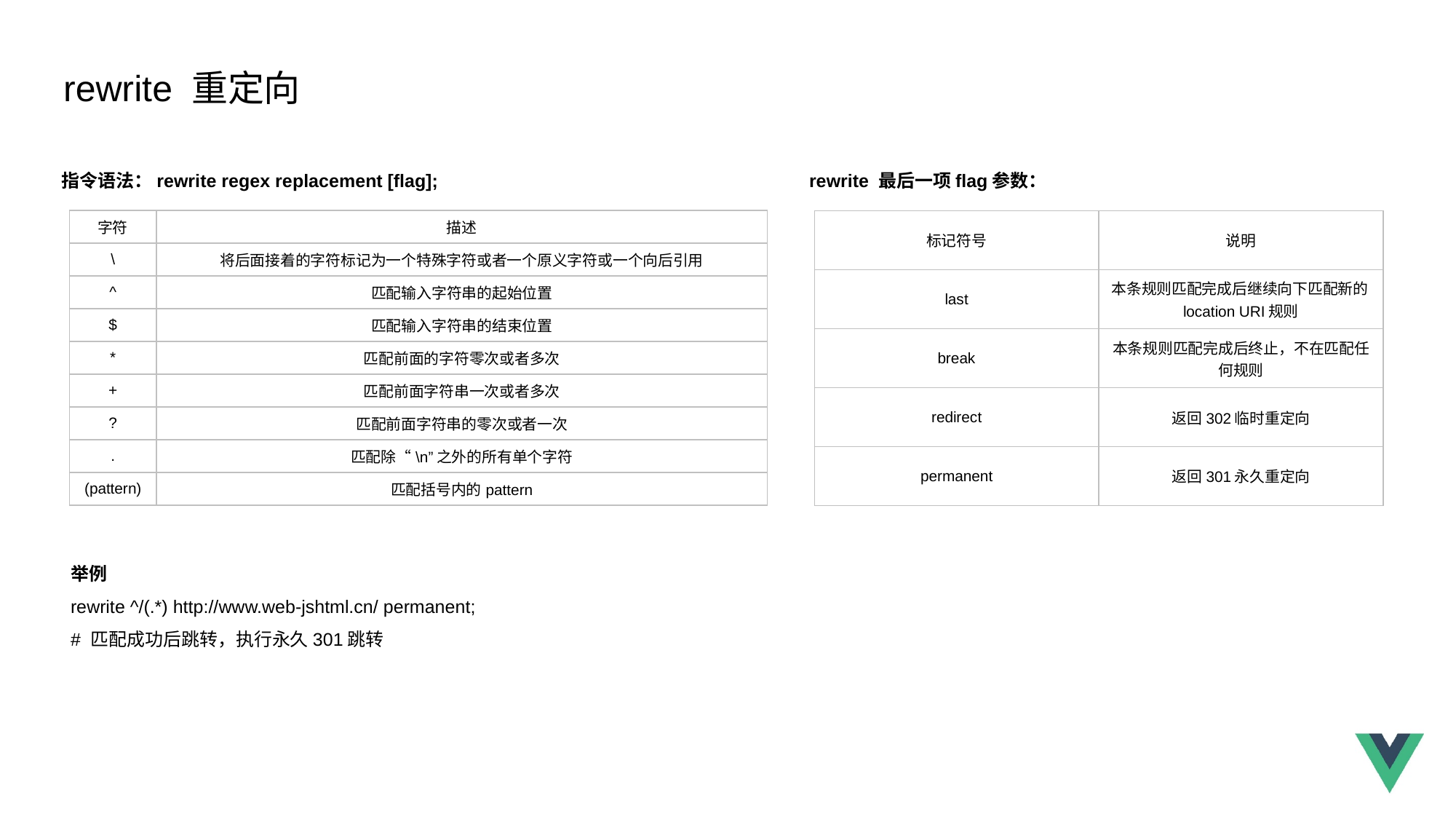

rewrite 重定向
指令语法：rewrite regex replacement [flag];
rewrite 最后一项flag参数：
| 字符 | 描述 |
| --- | --- |
| \ | 将后面接着的字符标记为一个特殊字符或者一个原义字符或一个向后引用 |
| ^ | 匹配输入字符串的起始位置 |
| $ | 匹配输入字符串的结束位置 |
| \* | 匹配前面的字符零次或者多次 |
| + | 匹配前面字符串一次或者多次 |
| ? | 匹配前面字符串的零次或者一次 |
| . | 匹配除“\n”之外的所有单个字符 |
| (pattern) | 匹配括号内的pattern |
| 标记符号 | 说明 |
| --- | --- |
| last | 本条规则匹配完成后继续向下匹配新的location URI规则 |
| break | 本条规则匹配完成后终止，不在匹配任何规则 |
| redirect | 返回302临时重定向 |
| permanent | 返回301永久重定向 |
举例
rewrite ^/(.*) http://www.web-jshtml.cn/ permanent;
# 匹配成功后跳转，执行永久301跳转